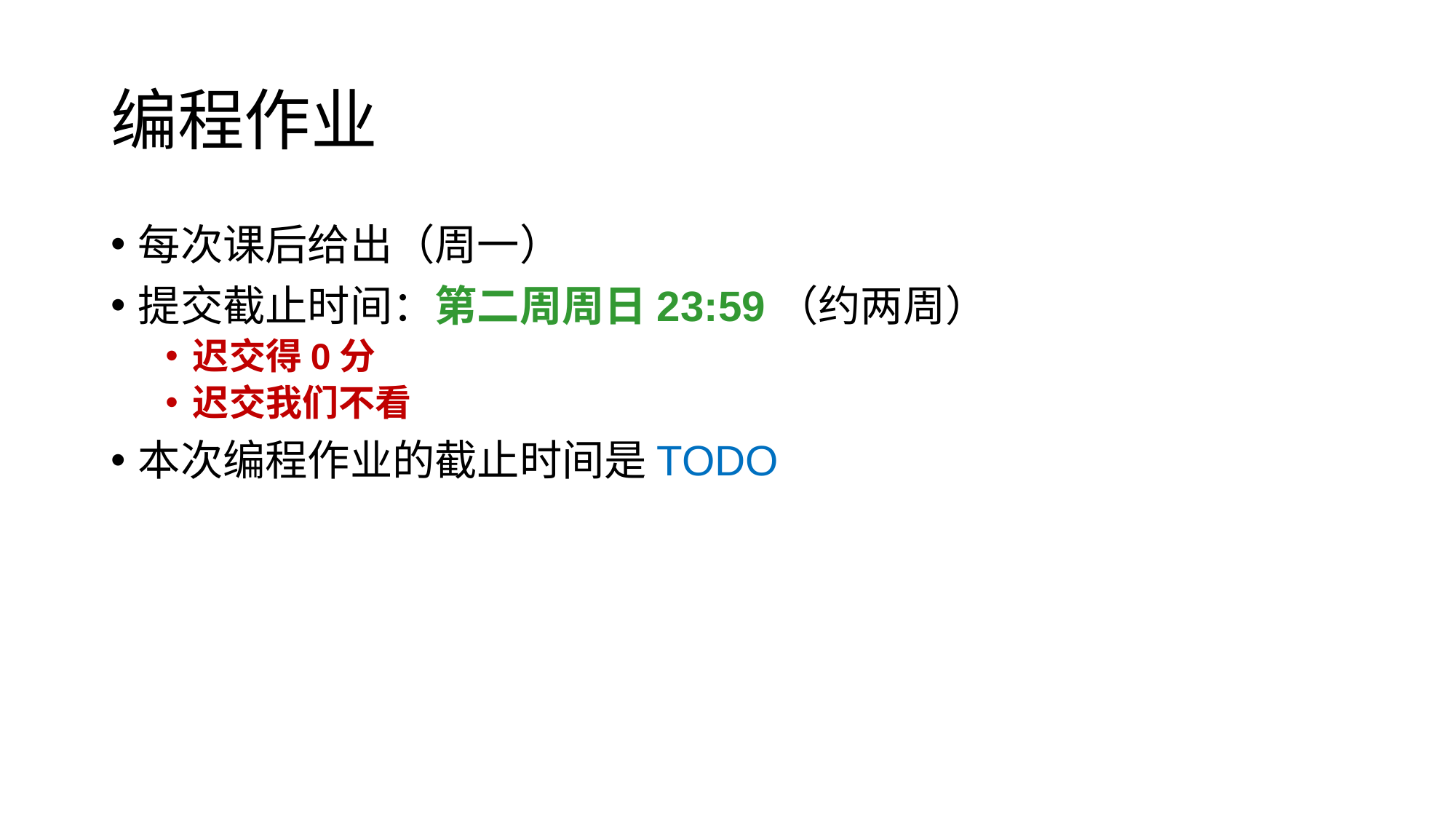

# 编程作业
每次课后给出（周一）
提交截止时间：第二周周日23:59（约两周）
迟交得0分
迟交我们不看
本次编程作业的截止时间是TODO